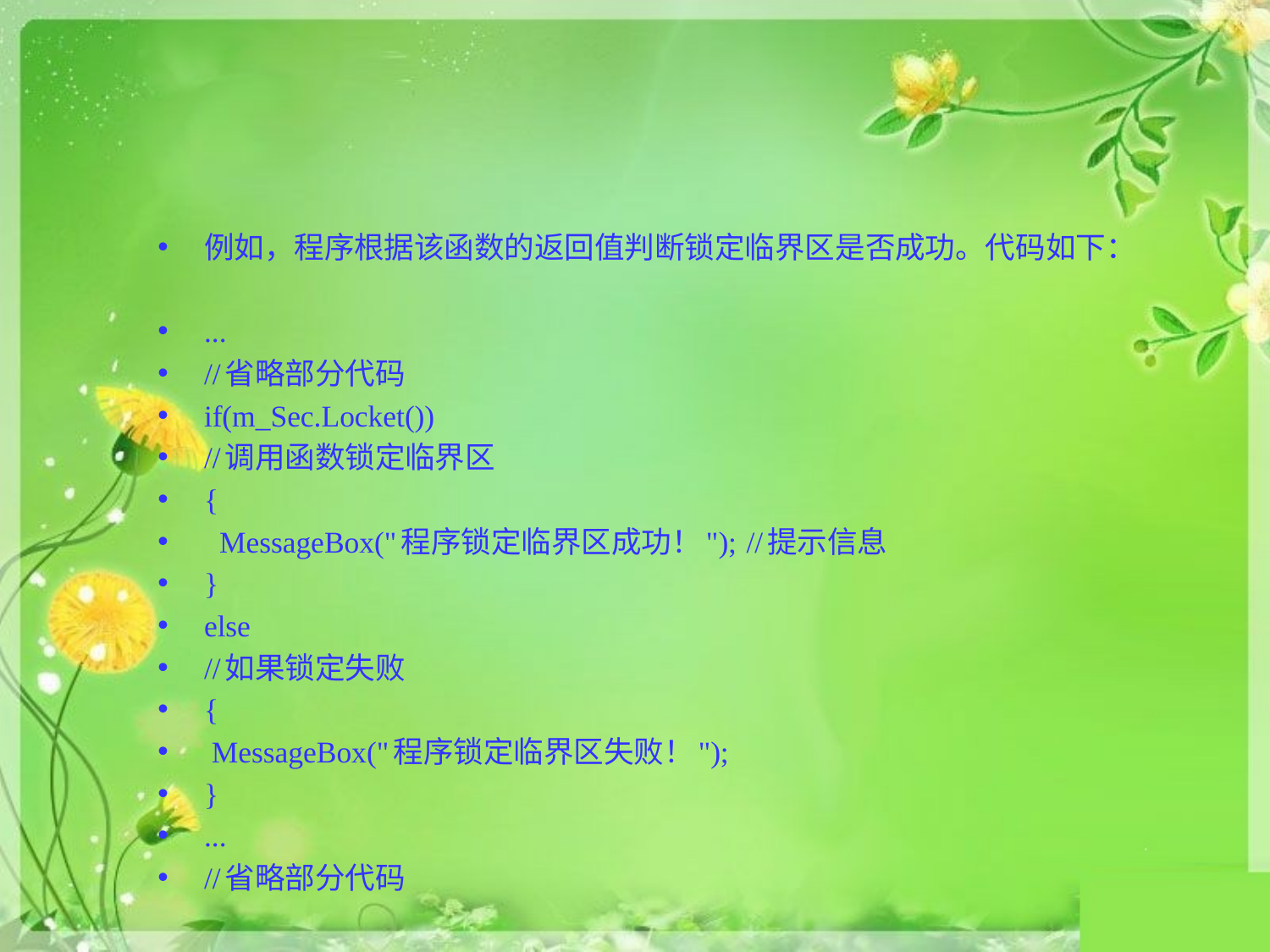

#
例如，程序根据该函数的返回值判断锁定临界区是否成功。代码如下：

...
//省略部分代码
if(m_Sec.Locket())
//调用函数锁定临界区
{
  MessageBox("程序锁定临界区成功！");	//提示信息
}
else
//如果锁定失败
{
 MessageBox("程序锁定临界区失败！");
}
...
//省略部分代码